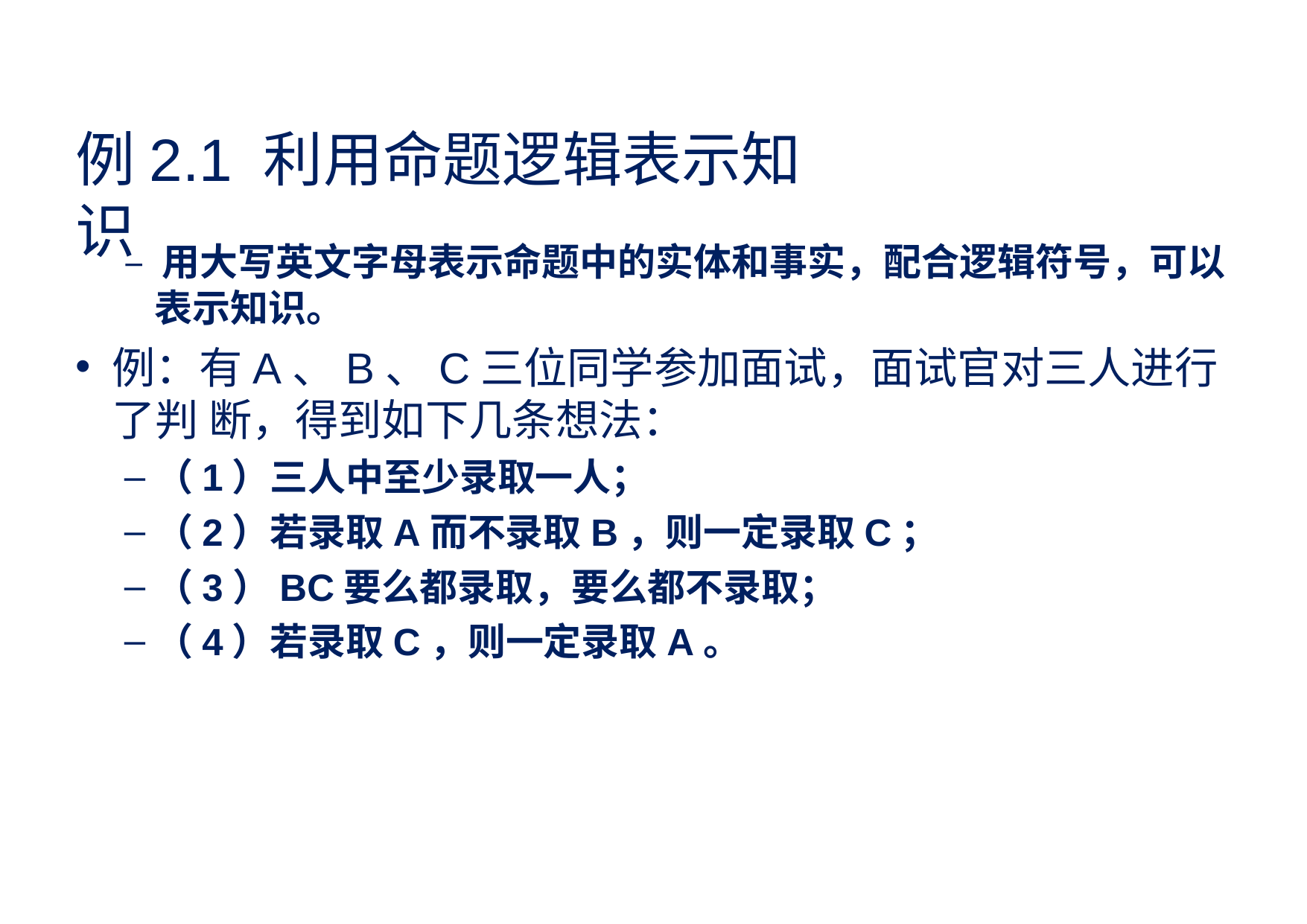

# 例2.1 利用命题逻辑表示知识
– 用大写英文字母表示命题中的实体和事实，配合逻辑符号，可以 表示知识。
例：有A、B、C三位同学参加面试，面试官对三人进行了判 断，得到如下几条想法：
（1）三人中至少录取一人；
（2）若录取A而不录取B，则一定录取C；
（3）BC要么都录取，要么都不录取；
（4）若录取C，则一定录取A。
13